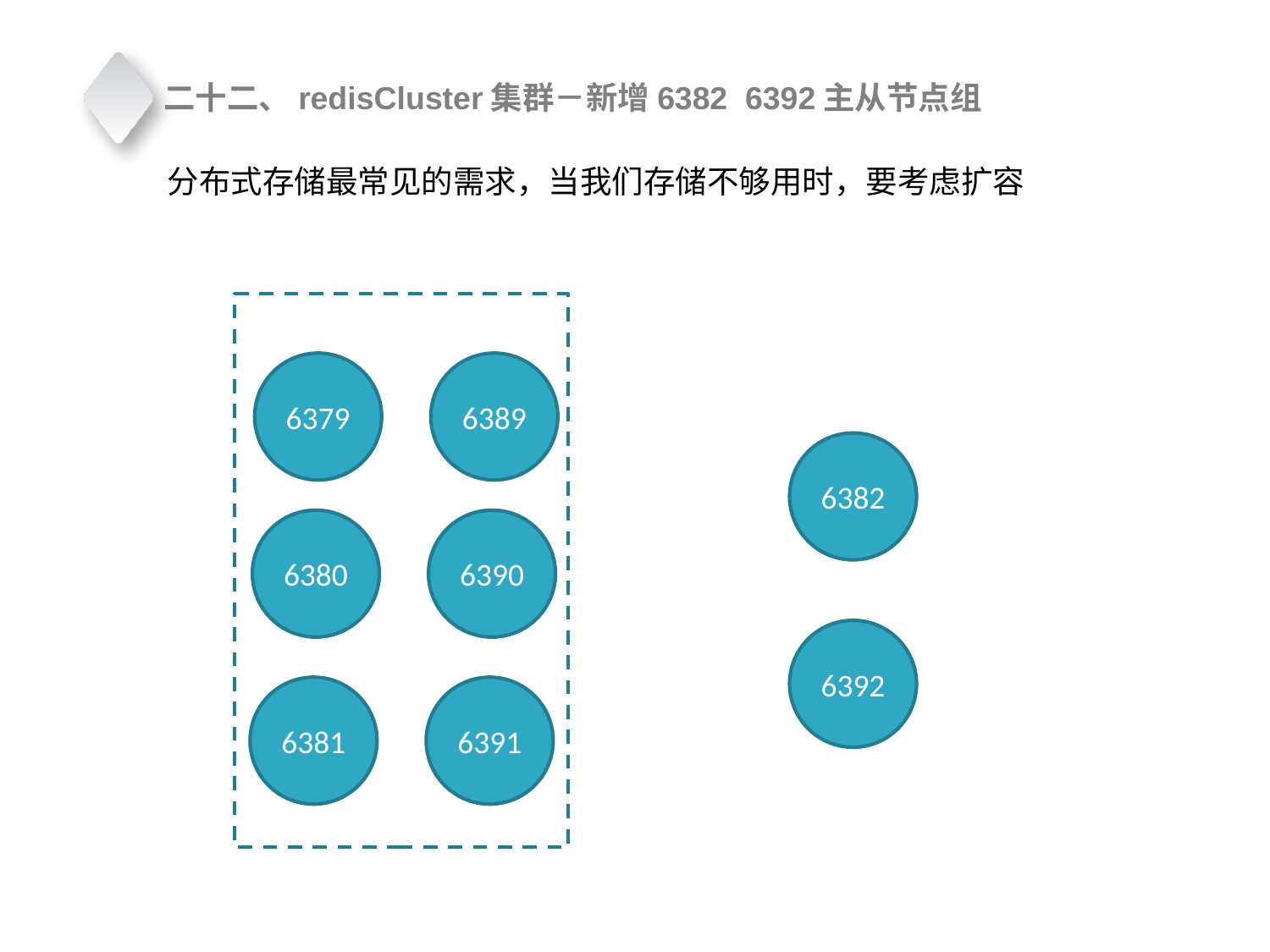

二十二、redisCluster集群－新增6382  6392主从节点组
分布式存储最常见的需求，当我们存储不够用时，要考虑扩容
客户端
6379
6389
6382
6380
6390
6392
6381
6391